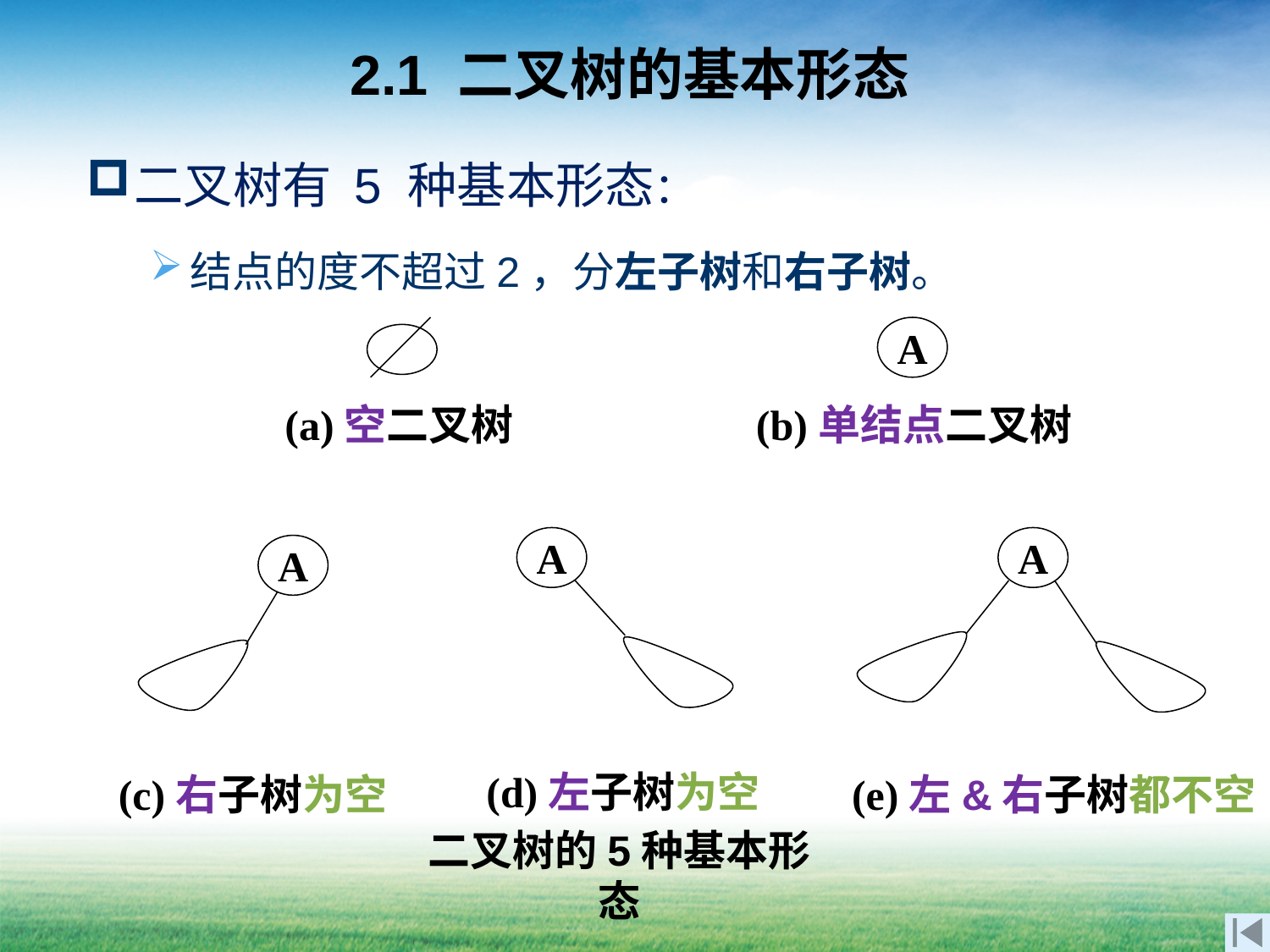

# 2.1 二叉树的基本形态
二叉树有 5 种基本形态：
结点的度不超过2，分左子树和右子树。

A
(a)空二叉树
(b)单结点二叉树
A

A

A

(d)左子树为空
(c)右子树为空
(e)左&右子树都不空
二叉树的5种基本形态